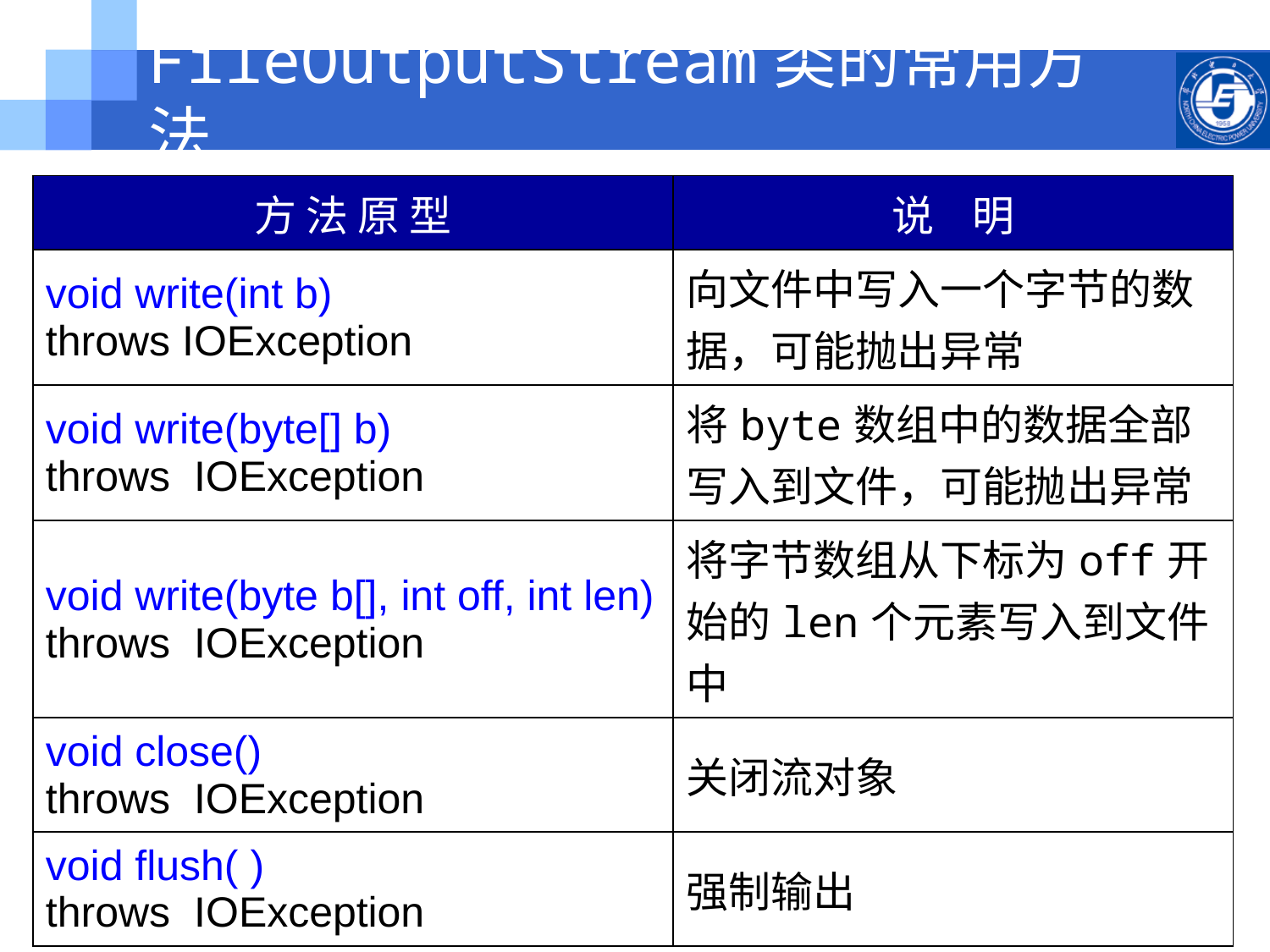

FileOutputStream类的常用方法
| 方 法 原 型 | 说 明 |
| --- | --- |
| void write(int b) throws IOException | 向文件中写入一个字节的数据，可能抛出异常 |
| void write(byte[] b) throws IOException | 将byte数组中的数据全部写入到文件，可能抛出异常 |
| void write(byte b[], int off, int len) throws IOException | 将字节数组从下标为off开始的len个元素写入到文件中 |
| void close() throws IOException | 关闭流对象 |
| void flush( ) throws IOException | 强制输出 |